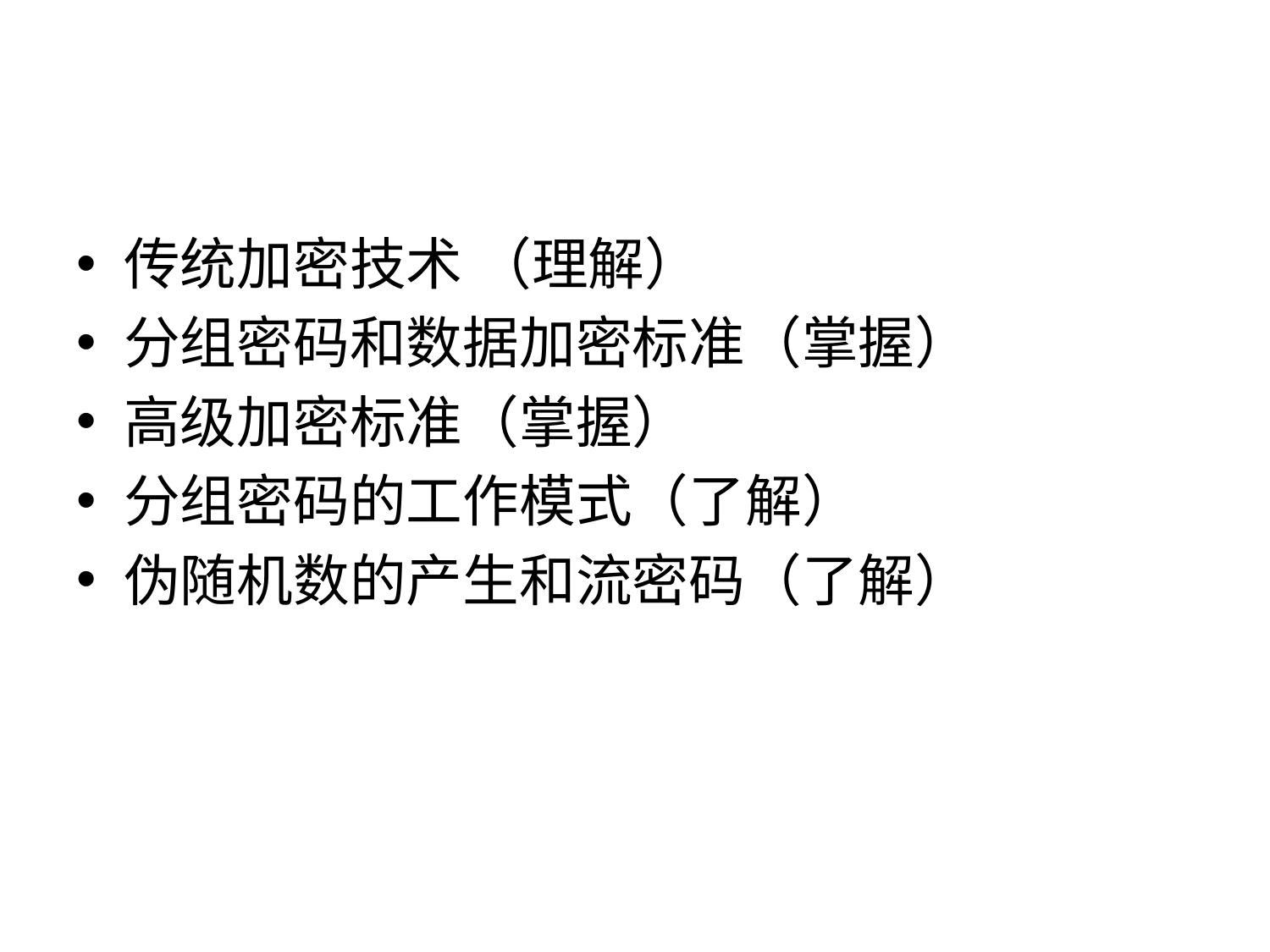

传统加密技术 （理解）
分组密码和数据加密标准（掌握）
高级加密标准（掌握）
分组密码的工作模式（了解）
伪随机数的产生和流密码（了解）